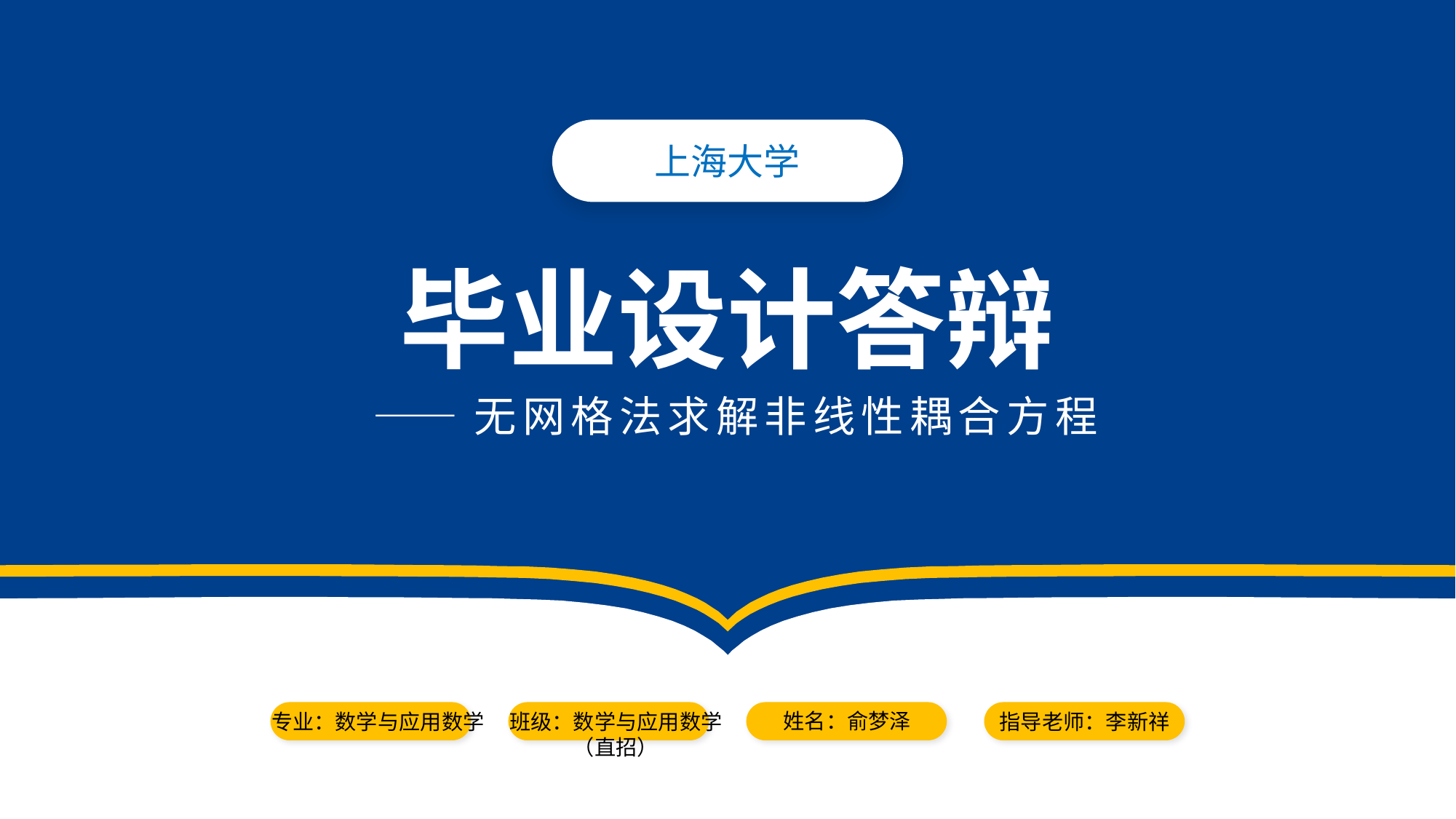

上海大学
毕业设计答辩
——无网格法求解非线性耦合方程

专业：数学与应用数学

班级：数学与应用数学（直招）

姓名：俞梦泽

指导老师：李新祥